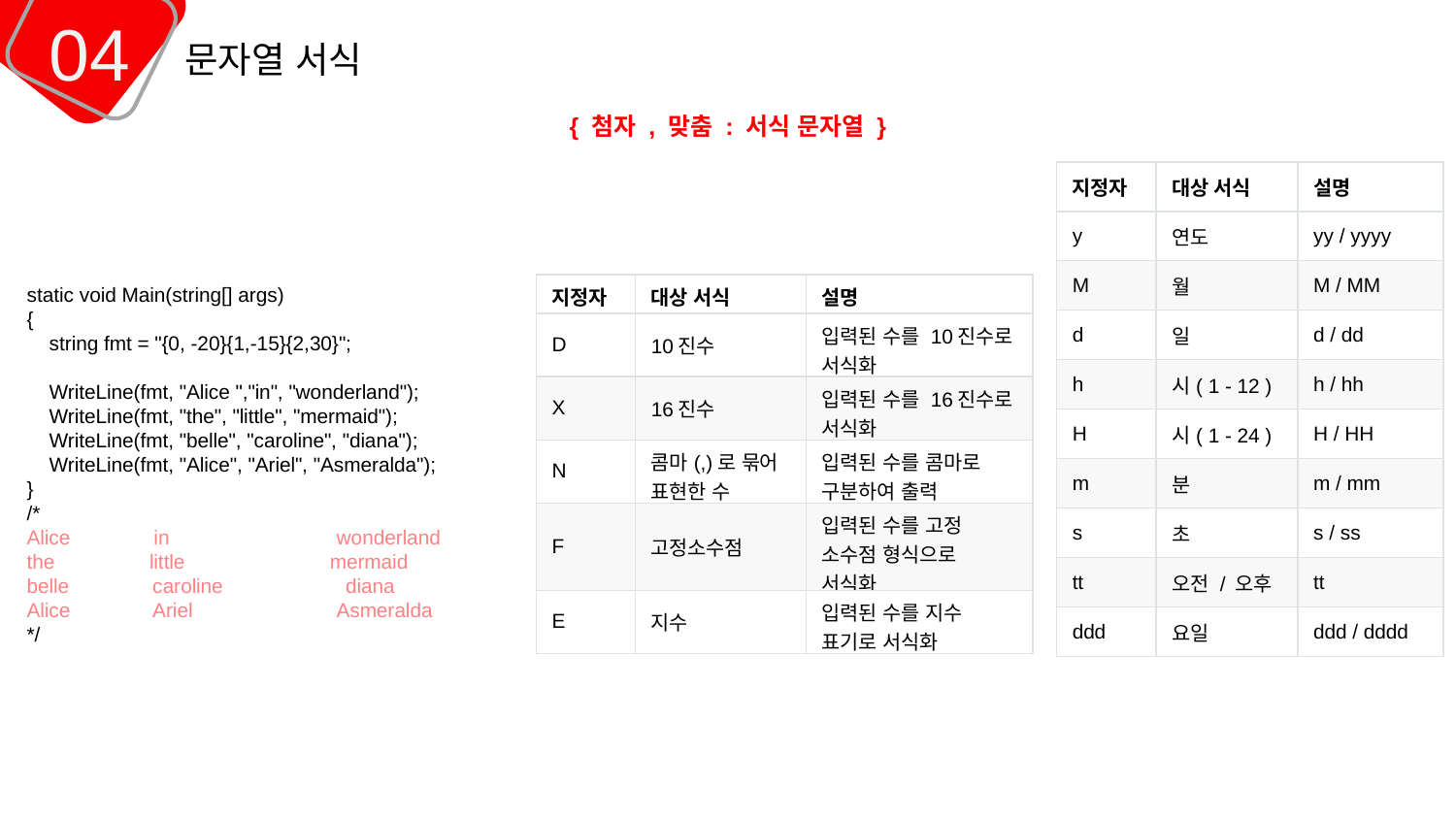

04
문자열 서식
{ 첨자 , 맞춤 : 서식 문자열 }
| 지정자 | 대상 서식 | 설명 |
| --- | --- | --- |
| y | 연도 | yy / yyyy |
| M | 월 | M / MM |
| d | 일 | d / dd |
| h | 시( 1 - 12 ) | h / hh |
| H | 시( 1 - 24 ) | H / HH |
| m | 분 | m / mm |
| s | 초 | s / ss |
| tt | 오전 / 오후 | tt |
| ddd | 요일 | ddd / dddd |
| 지정자 | 대상 서식 | 설명 |
| --- | --- | --- |
| D | 10진수 | 입력된 수를 10진수로 서식화 |
| X | 16진수 | 입력된 수를 16진수로 서식화 |
| N | 콤마(,)로 묶어 표현한 수 | 입력된 수를 콤마로 구분하여 출력 |
| F | 고정소수점 | 입력된 수를 고정 소수점 형식으로 서식화 |
| E | 지수 | 입력된 수를 지수 표기로 서식화 |
static void Main(string[] args)
{
    string fmt = "{0, -20}{1,-15}{2,30}";

    WriteLine(fmt, "Alice ","in", "wonderland");
    WriteLine(fmt, "the", "little", "mermaid");
    WriteLine(fmt, "belle", "caroline", "diana");
    WriteLine(fmt, "Alice", "Ariel", "Asmeralda");
}
/*
Alice               in                              wonderland
the                 little                          mermaid
belle               caroline                      diana
Alice               Ariel                          Asmeralda
*/